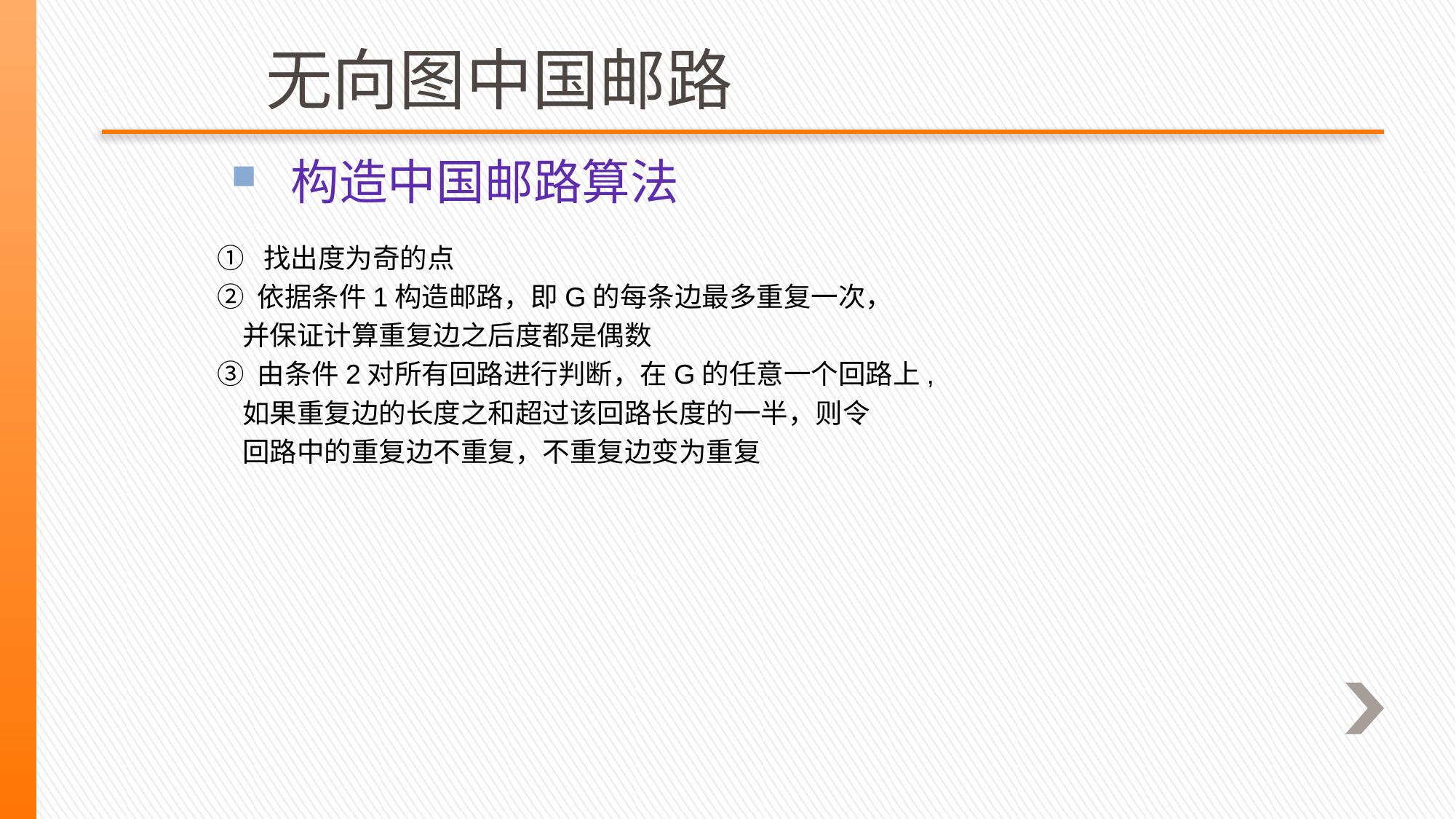

无向图中国邮路
  构造中国邮路算法
    ①  找出度为奇的点
    ② 依据条件1构造邮路，即G的每条边最多重复一次，
       并保证计算重复边之后度都是偶数
    ③ 由条件2对所有回路进行判断，在G的任意一个回路上,
       如果重复边的长度之和超过该回路长度的一半，则令
       回路中的重复边不重复，不重复边变为重复